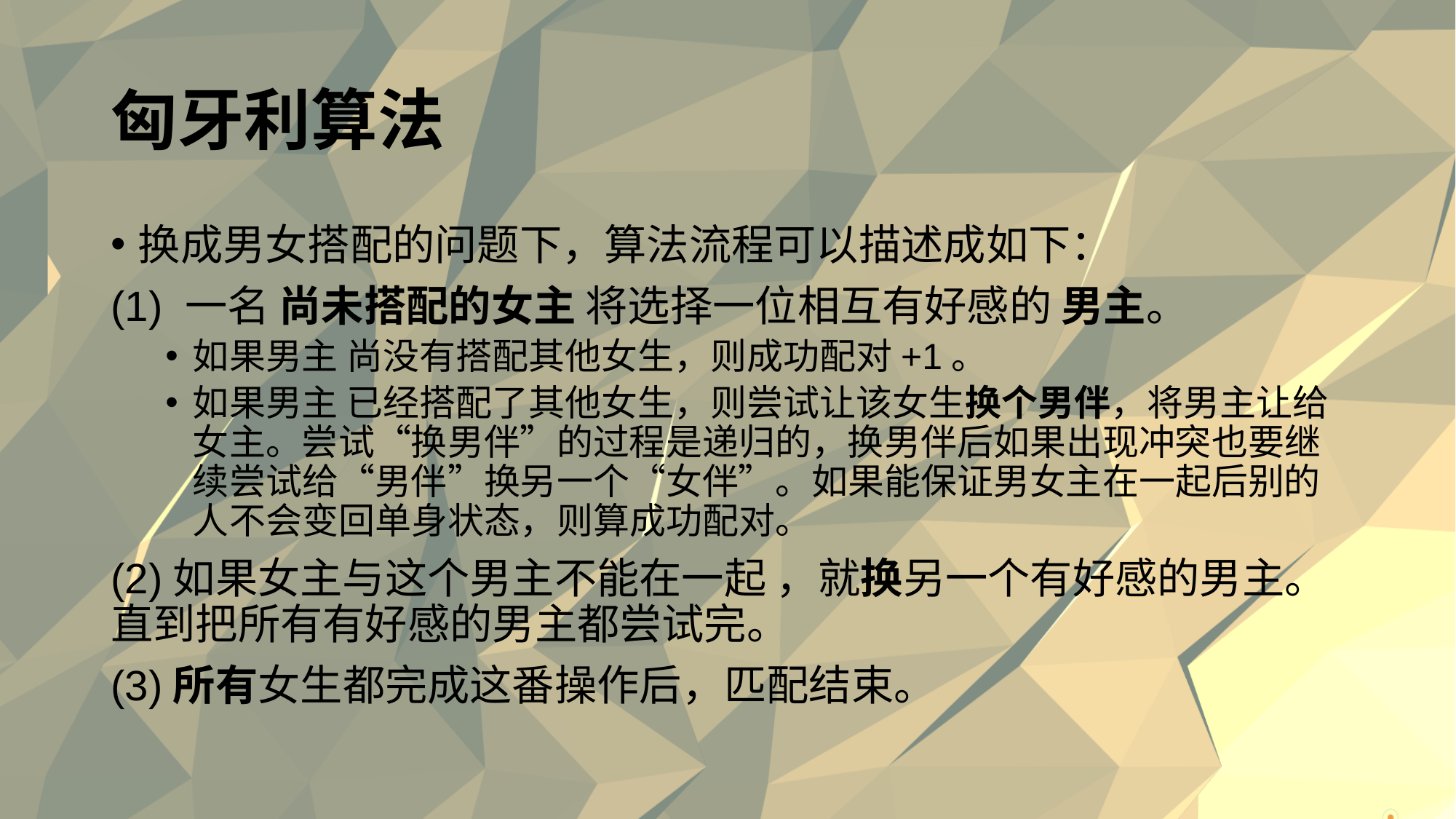

# 匈牙利算法
换成男女搭配的问题下，算法流程可以描述成如下：
(1) 一名 尚未搭配的女主 将选择一位相互有好感的 男主。
如果男主 尚没有搭配其他女生，则成功配对+1。
如果男主 已经搭配了其他女生，则尝试让该女生换个男伴，将男主让给女主。尝试“换男伴”的过程是递归的，换男伴后如果出现冲突也要继续尝试给“男伴”换另一个“女伴”。如果能保证男女主在一起后别的人不会变回单身状态，则算成功配对。
(2)如果女主与这个男主不能在一起 ，就换另一个有好感的男主。直到把所有有好感的男主都尝试完。
(3)所有女生都完成这番操作后，匹配结束。